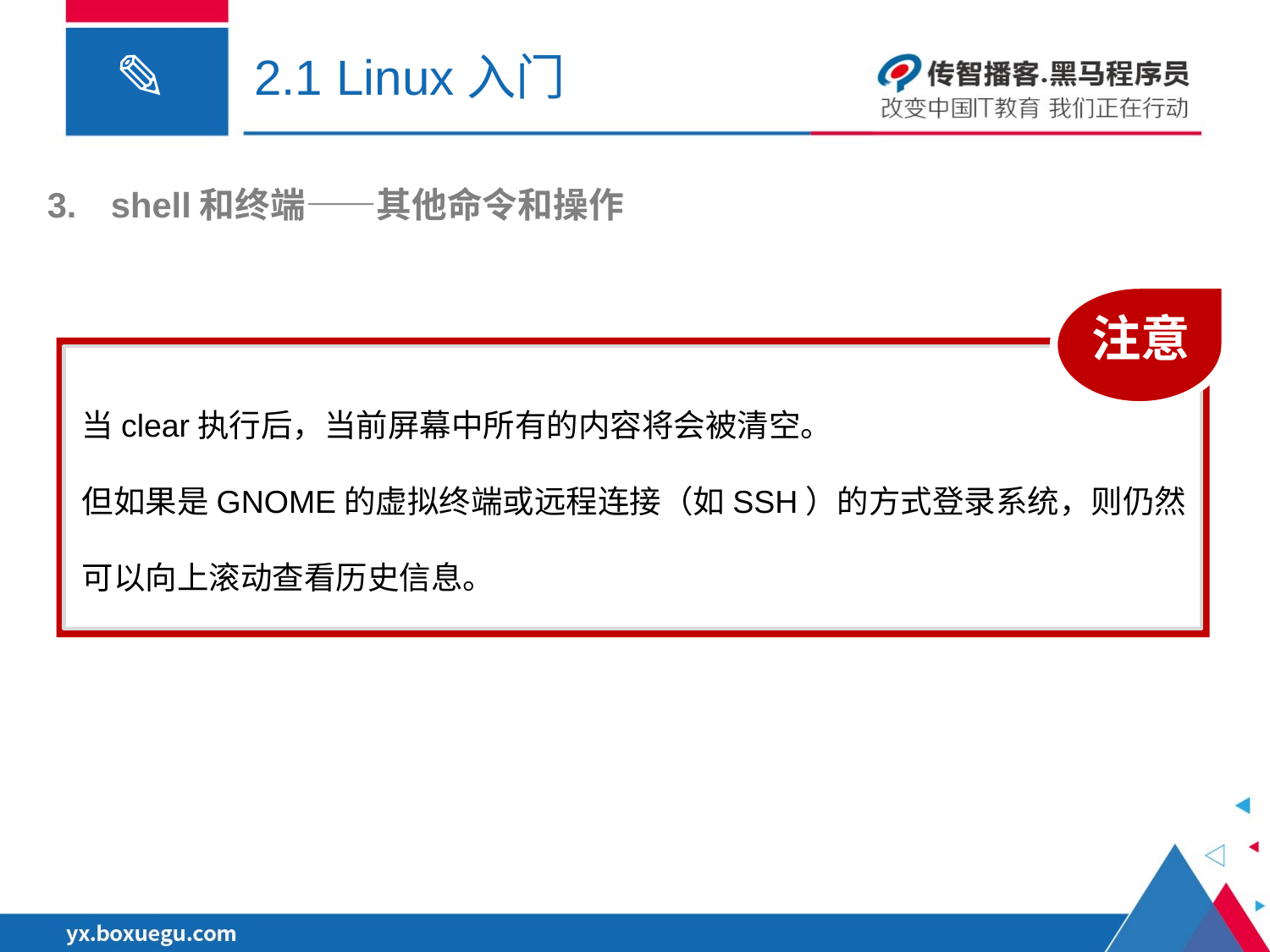

# 2.1 Linux入门
shell和终端——其他命令和操作

注意

当clear执行后，当前屏幕中所有的内容将会被清空。
但如果是GNOME的虚拟终端或远程连接（如SSH）的方式登录系统，则仍然可以向上滚动查看历史信息。